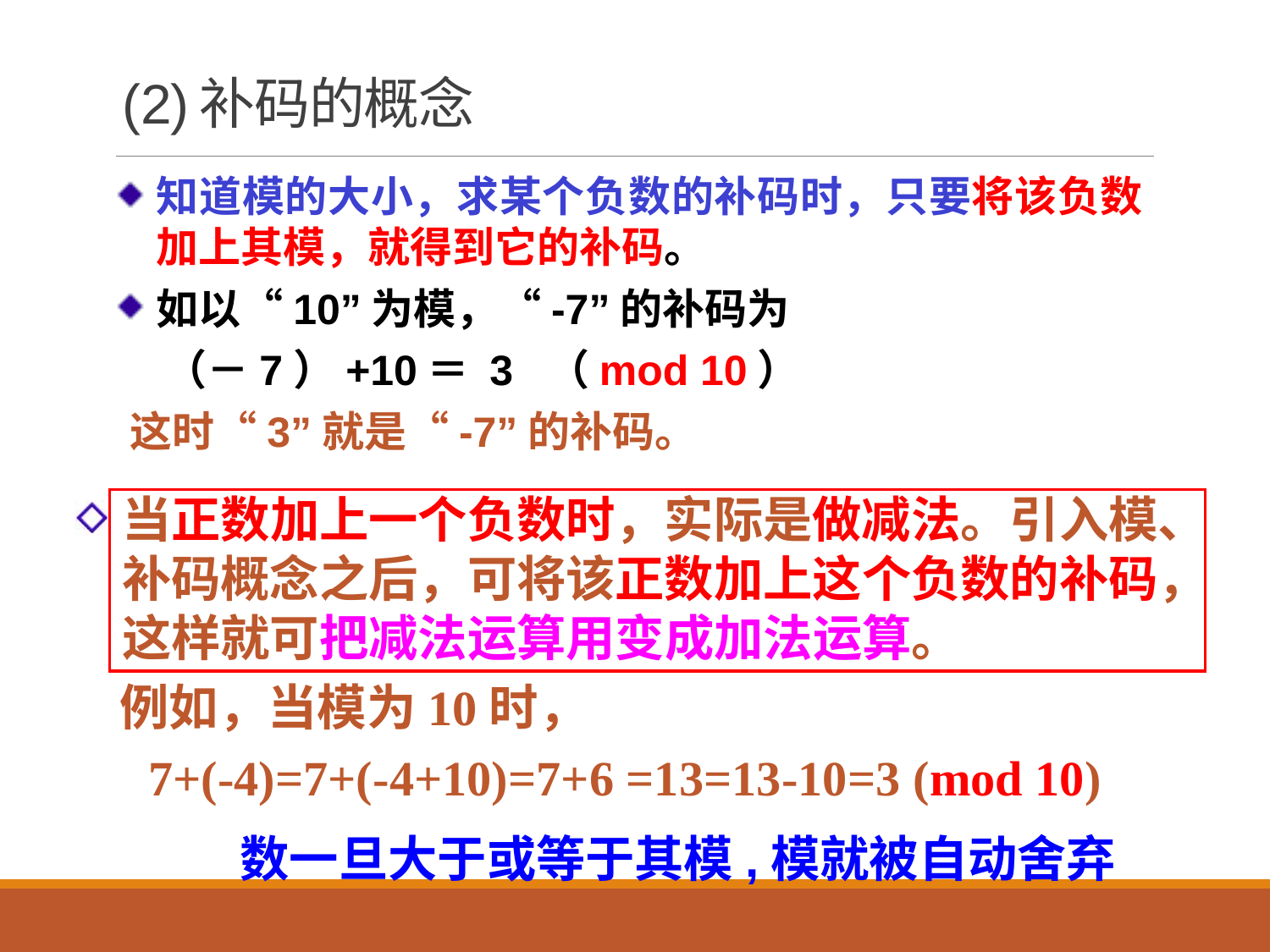

# (2)补码的概念
知道模的大小，求某个负数的补码时，只要将该负数加上其模，就得到它的补码。
如以“10”为模，“-7”的补码为
    （－7）+10＝ 3  （mod 10）
       这时“3”就是“-7”的补码。
当正数加上一个负数时，实际是做减法。引入模、补码概念之后，可将该正数加上这个负数的补码，这样就可把减法运算用变成加法运算。
   例如，当模为10时，
      7+(-4)=7+(-4+10)=7+6 =13=13-10=3 (mod 10)

数一旦大于或等于其模,模就被自动舍弃